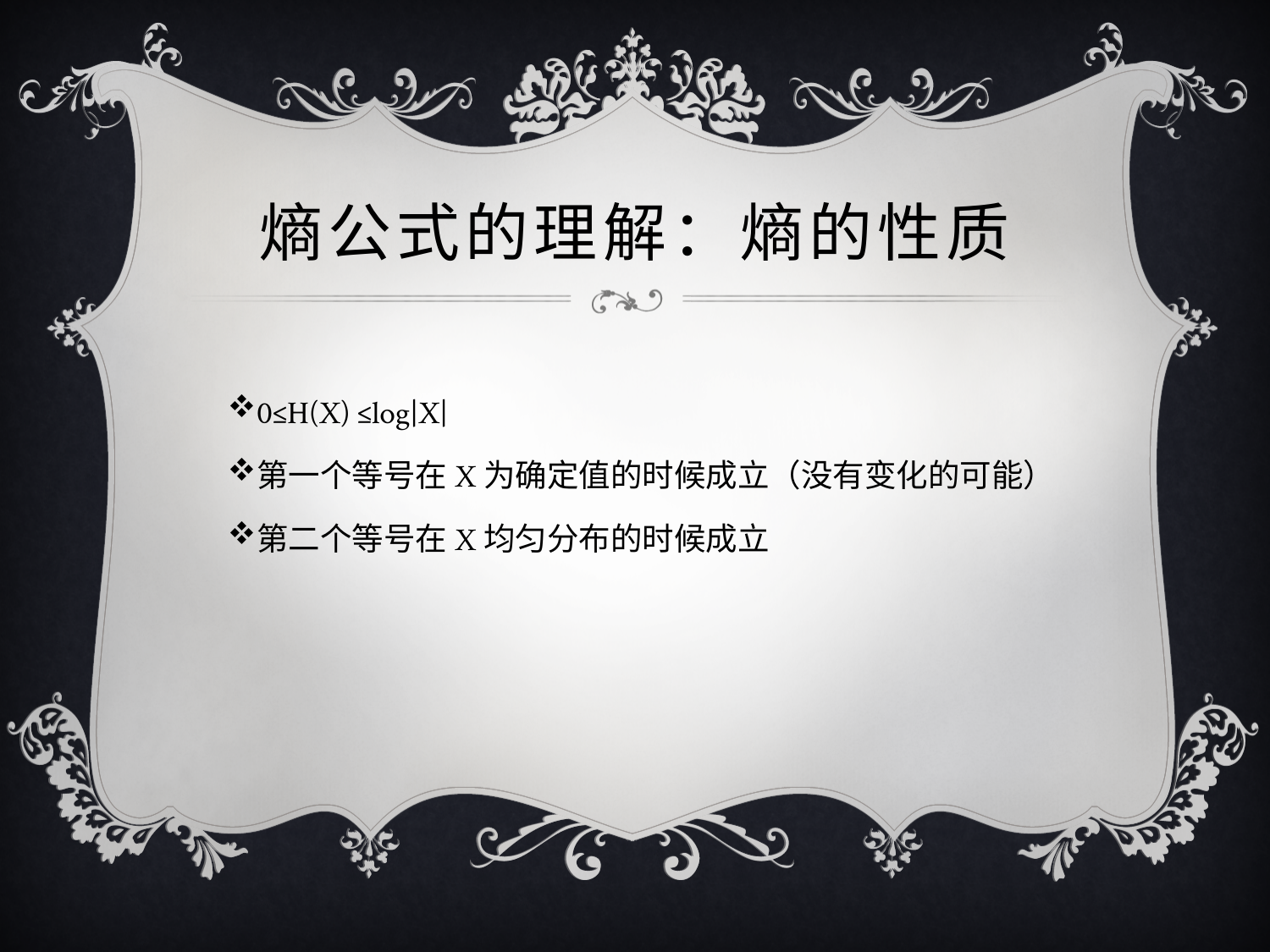

# 熵公式的理解：熵的性质
0≤H(X) ≤log|X|
第一个等号在X为确定值的时候成立（没有变化的可能）
第二个等号在X均匀分布的时候成立